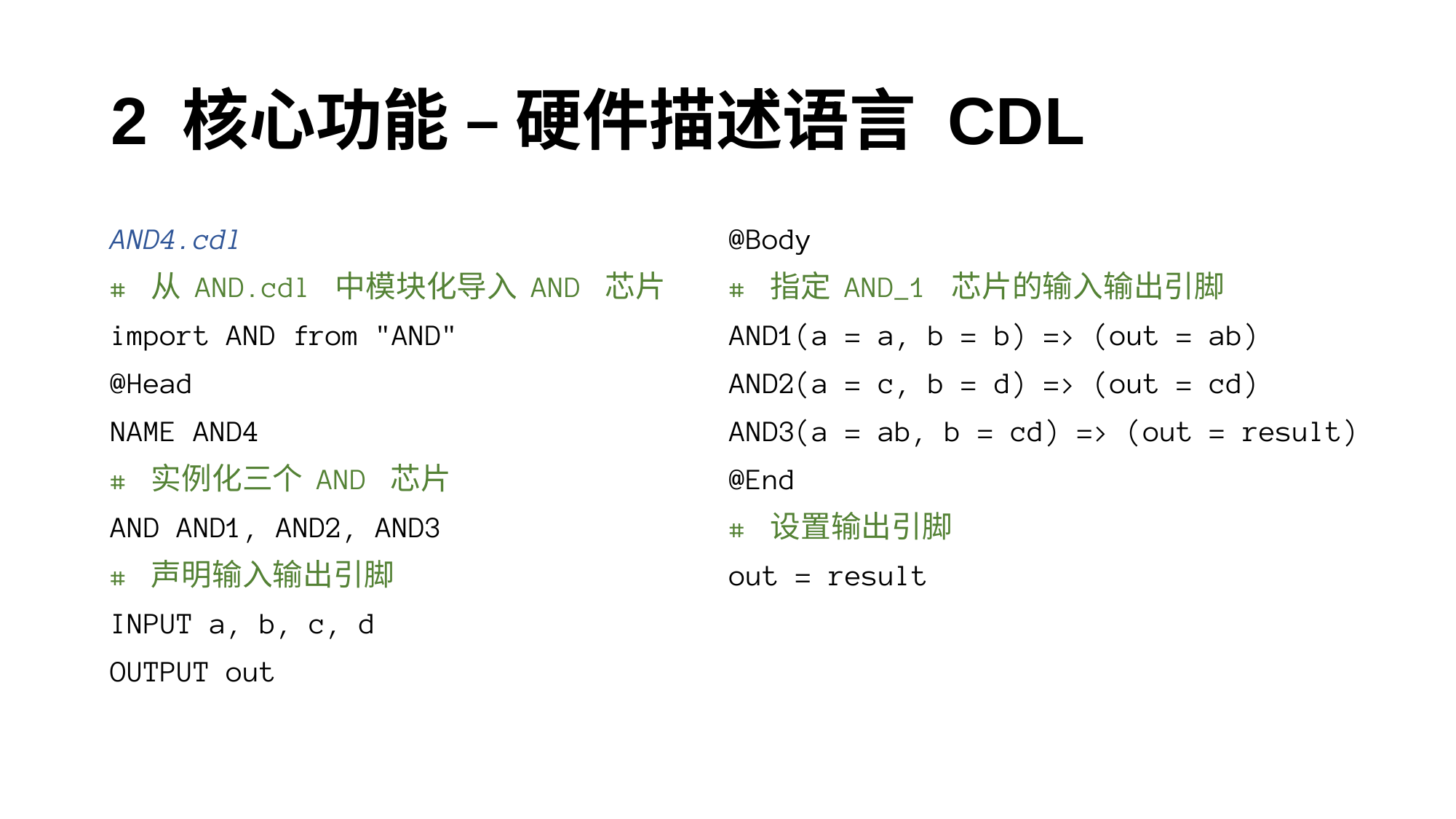

# 2 核心功能 – 硬件描述语言 CDL
AND4.cdl
# 从 AND.cdl 中模块化导入 AND 芯片
import AND from "AND"
@Head
NAME AND4
# 实例化三个 AND 芯片
AND AND1, AND2, AND3
# 声明输入输出引脚
INPUT a, b, c, d
OUTPUT out

@Body
# 指定 AND_1 芯片的输入输出引脚
AND1(a = a, b = b) => (out = ab)
AND2(a = c, b = d) => (out = cd)
AND3(a = ab, b = cd) => (out = result)
@End
# 设置输出引脚
out = result